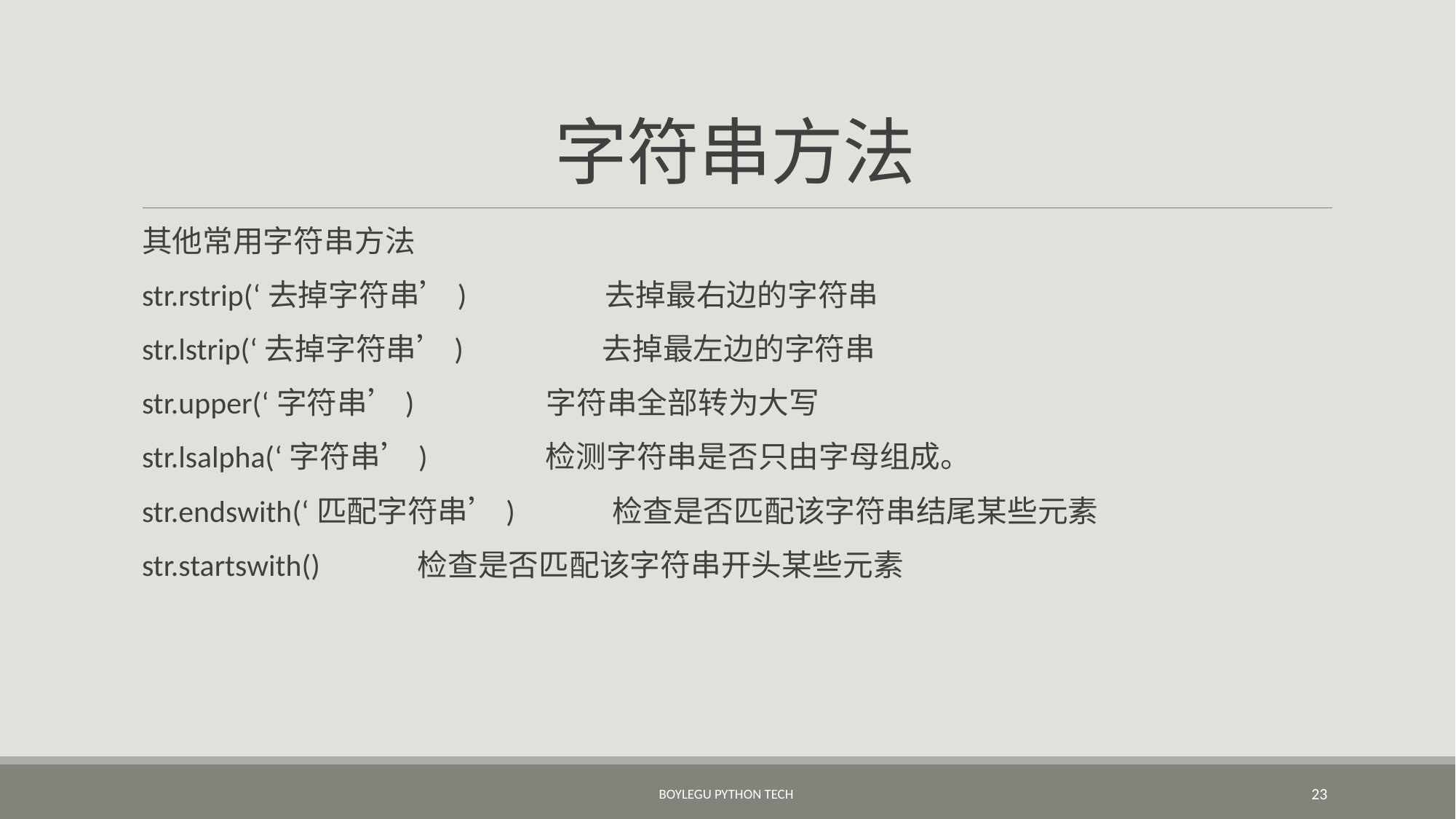

字符串方法
其他常用字符串方法
str.rstrip(‘去掉字符串’)                   去掉最右边的字符串
str.lstrip(‘去掉字符串’)                   去掉最左边的字符串
str.upper(‘字符串’)                  字符串全部转为大写
str.lsalpha(‘字符串’)                检测字符串是否只由字母组成。
str.endswith(‘匹配字符串’)             检查是否匹配该字符串结尾某些元素
str.startswith()             检查是否匹配该字符串开头某些元素

BoyleGu Python Tech
23